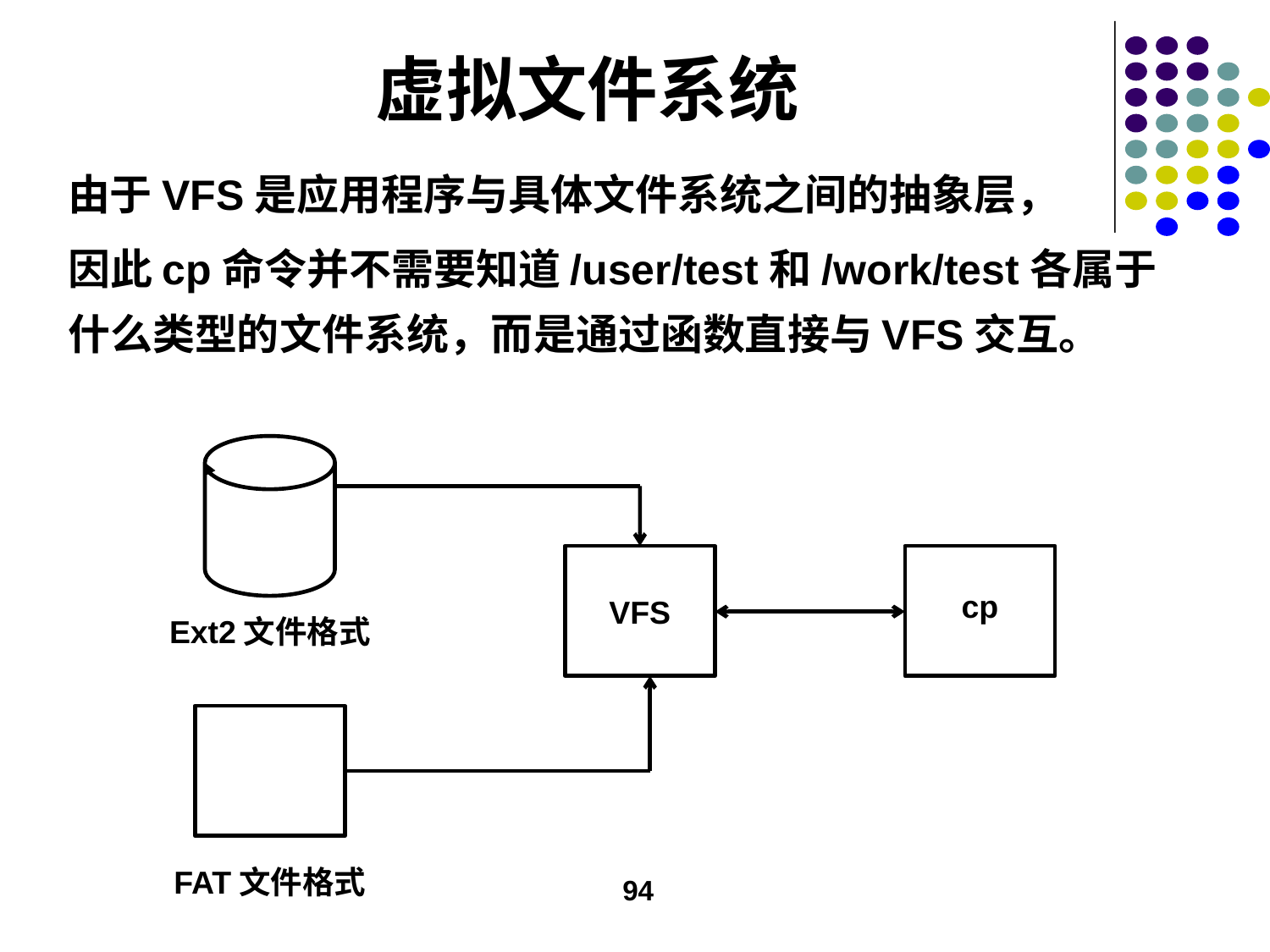

# 虚拟文件系统
由于VFS是应用程序与具体文件系统之间的抽象层，
因此cp命令并不需要知道/user/test和/work/test各属于什么类型的文件系统，而是通过函数直接与VFS交互。

cp
VFS
Ext2文件格式

FAT文件格式
94